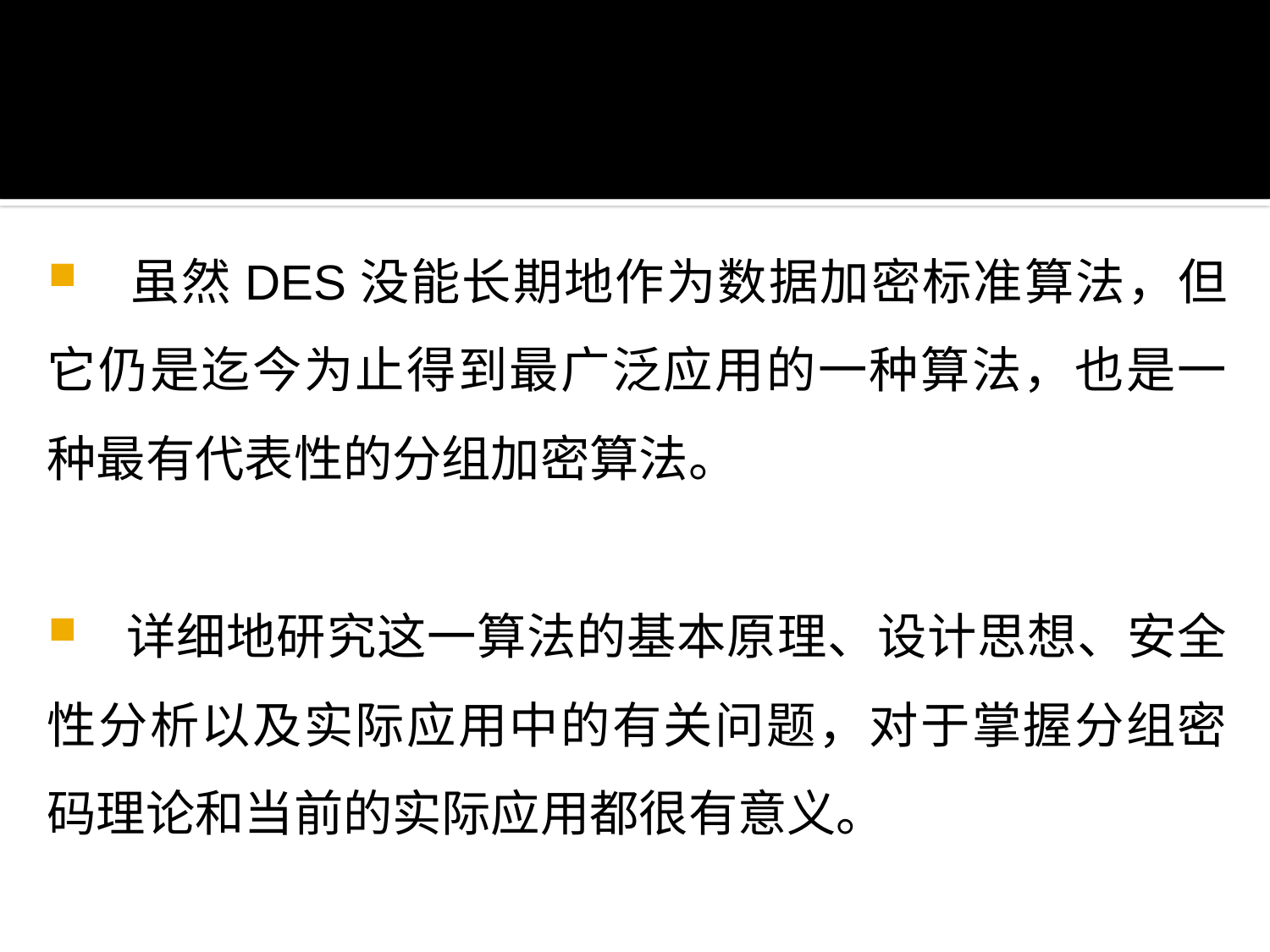

虽然DES没能长期地作为数据加密标准算法，但它仍是迄今为止得到最广泛应用的一种算法，也是一种最有代表性的分组加密算法。

   详细地研究这一算法的基本原理、设计思想、安全性分析以及实际应用中的有关问题，对于掌握分组密码理论和当前的实际应用都很有意义。